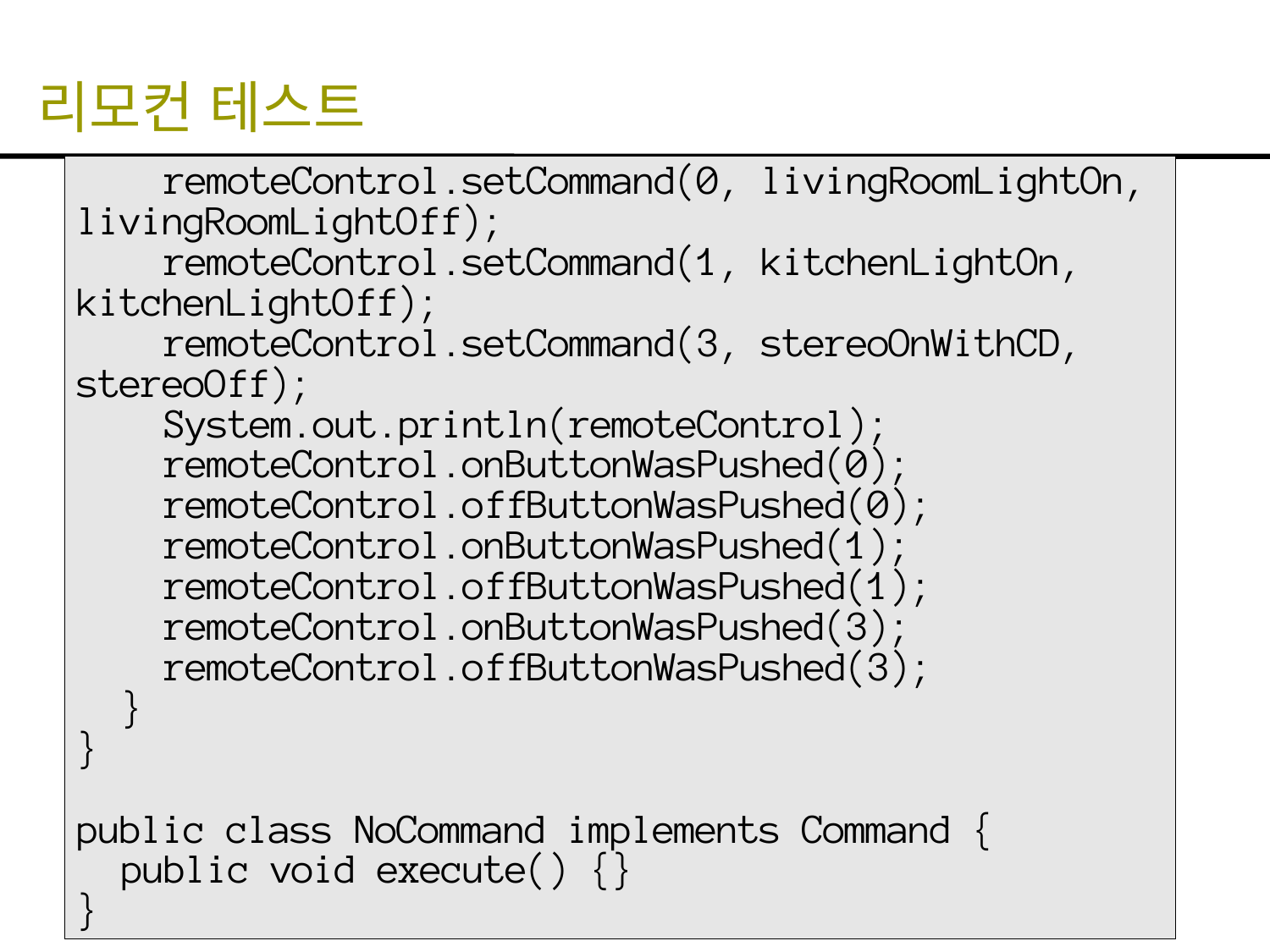

# 리모컨 테스트
    remoteControl.setCommand(0, livingRoomLightOn, livingRoomLightOff);
    remoteControl.setCommand(1, kitchenLightOn, kitchenLightOff);
    remoteControl.setCommand(3, stereoOnWithCD, stereoOff);
    System.out.println(remoteControl);
    remoteControl.onButtonWasPushed(0);
    remoteControl.offButtonWasPushed(0);
    remoteControl.onButtonWasPushed(1);
    remoteControl.offButtonWasPushed(1);
    remoteControl.onButtonWasPushed(3);
    remoteControl.offButtonWasPushed(3);
  }
}

public class NoCommand implements Command {
  public void execute() {}
}